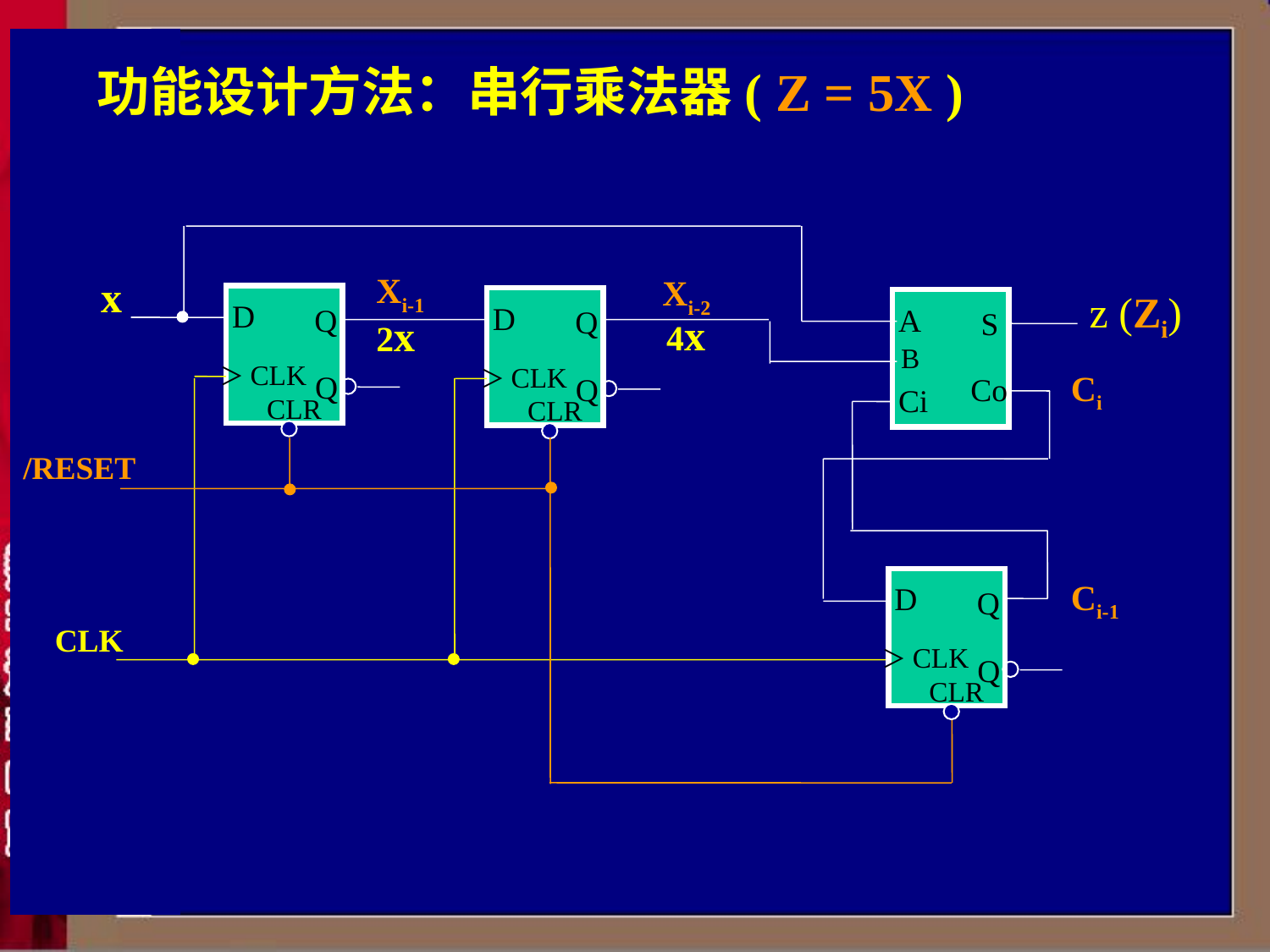

# 功能设计方法：串行乘法器( Z = 5X )

z (Zi)

A
S

B
Ci

Co
Ci

Xi-1
x

D
Q
2x

＞CLK
Q

 CLR

Xi-2
4x

D
Q
＞CLK
Q

 CLR

CLK

Ci-1
D
Q

＞CLK
Q

 CLR

/RESET